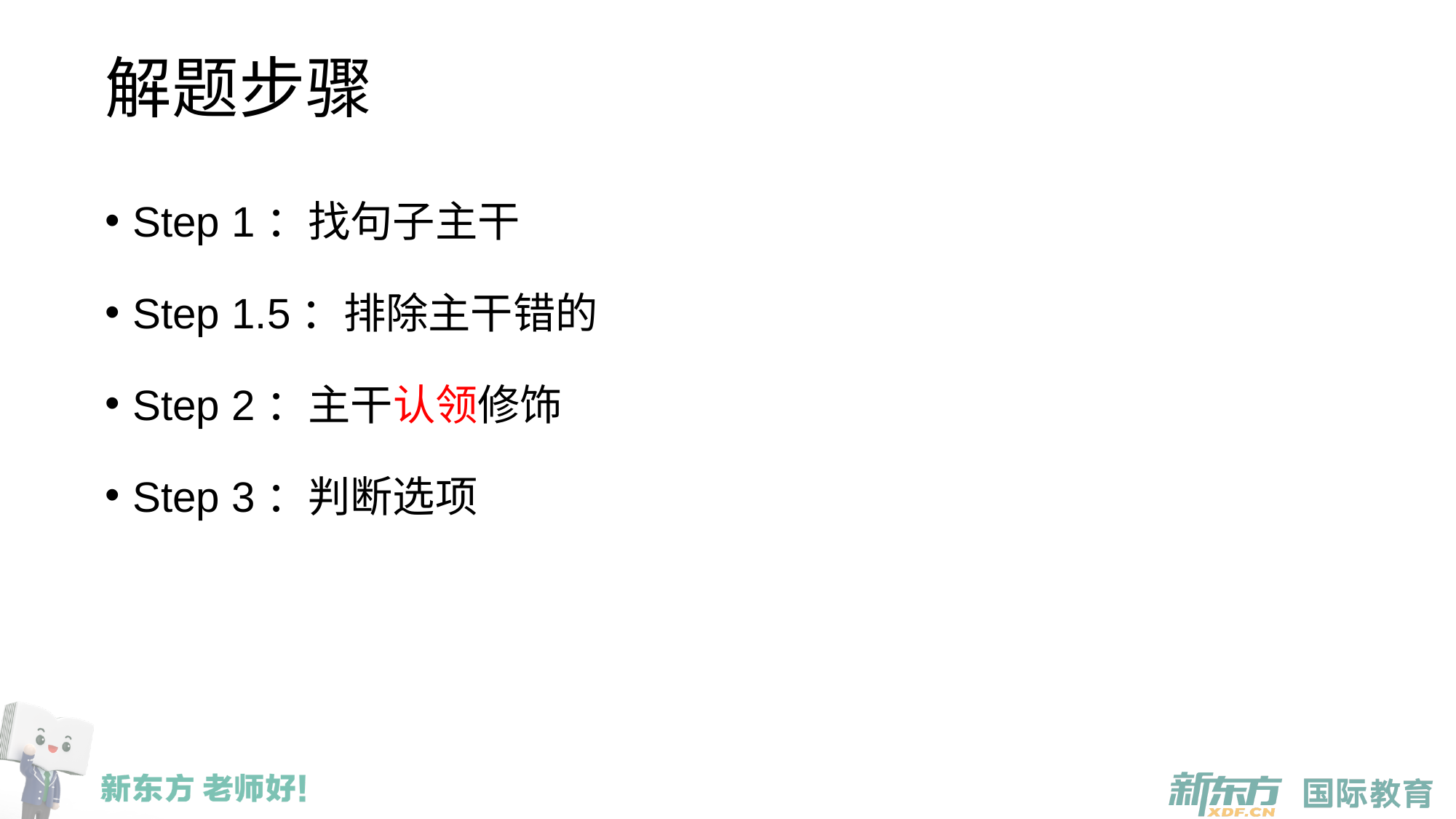

# 解题步骤
Step 1：找句子主干
Step 1.5：排除主干错的
Step 2：主干认领修饰
Step 3：判断选项